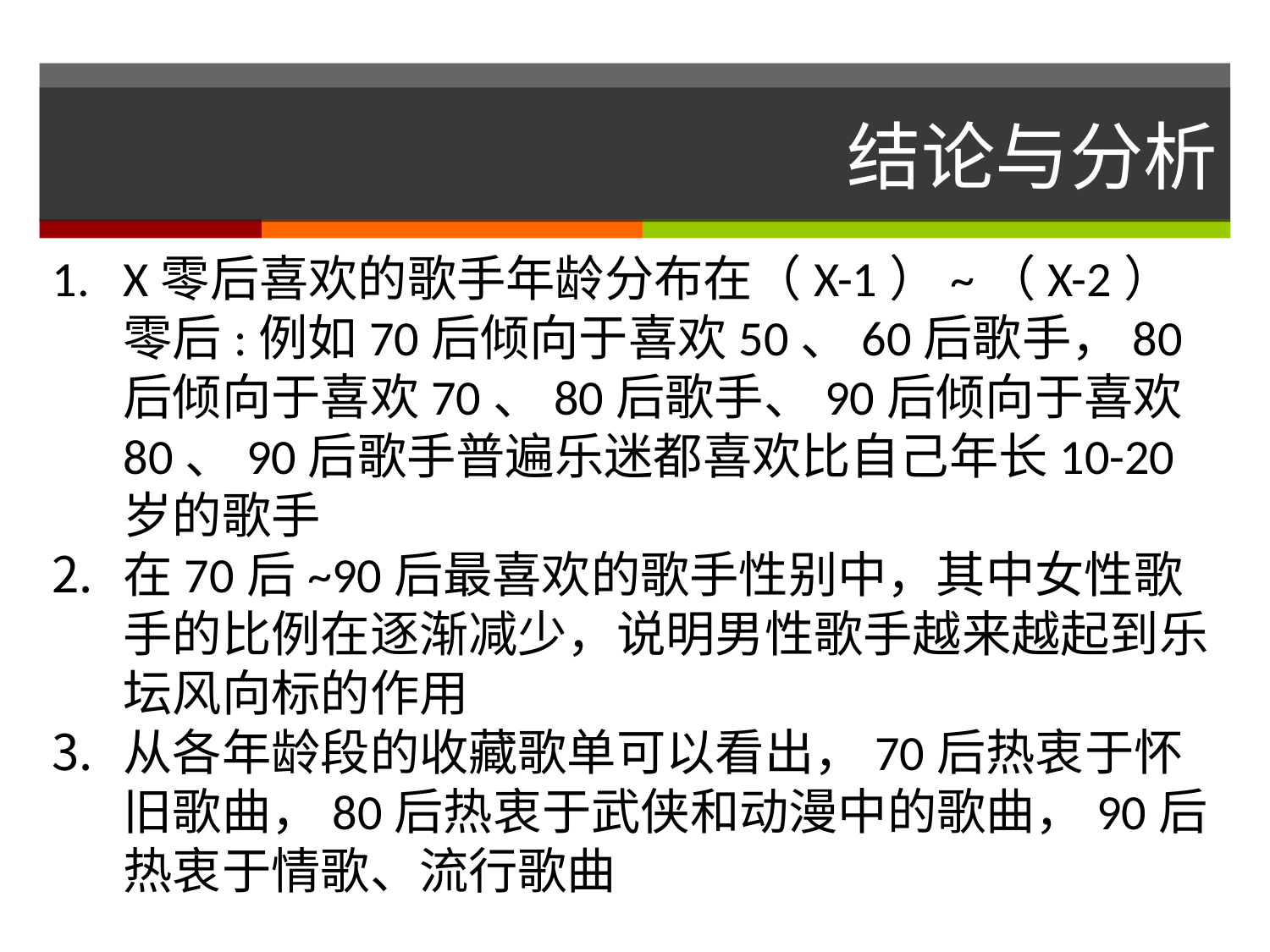

# 结论与分析
X零后喜欢的歌手年龄分布在（X-1）~（X-2）零后:例如70后倾向于喜欢50、60后歌手，80后倾向于喜欢70、80后歌手、90后倾向于喜欢80、90后歌手普遍乐迷都喜欢比自己年长10-20岁的歌手
在70后~90后最喜欢的歌手性别中，其中女性歌手的比例在逐渐减少，说明男性歌手越来越起到乐坛风向标的作用
从各年龄段的收藏歌单可以看出，70后热衷于怀旧歌曲，80后热衷于武侠和动漫中的歌曲，90后热衷于情歌、流行歌曲